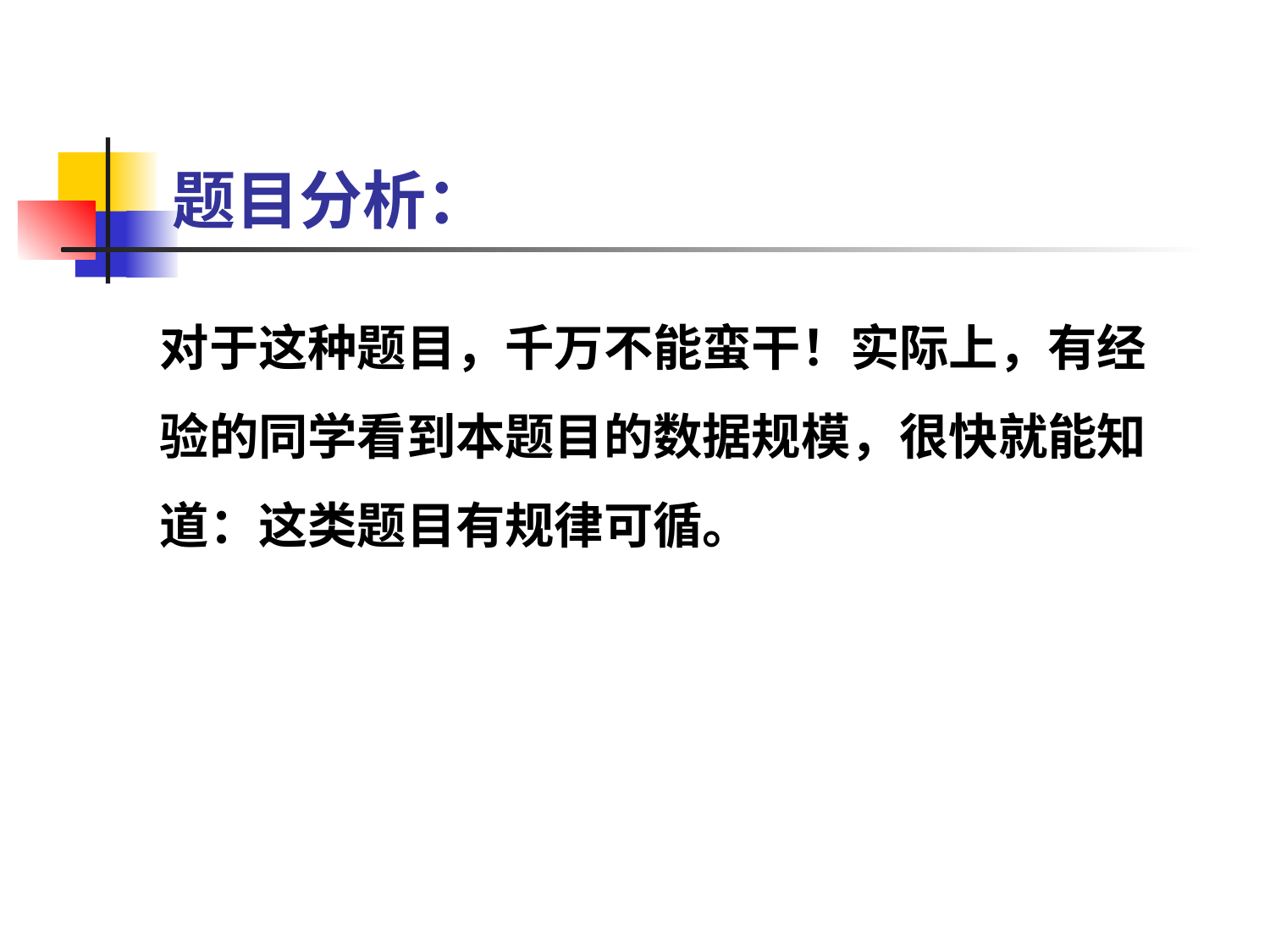

# 题目分析：
	对于这种题目，千万不能蛮干！实际上，有经验的同学看到本题目的数据规模，很快就能知道：这类题目有规律可循。

26